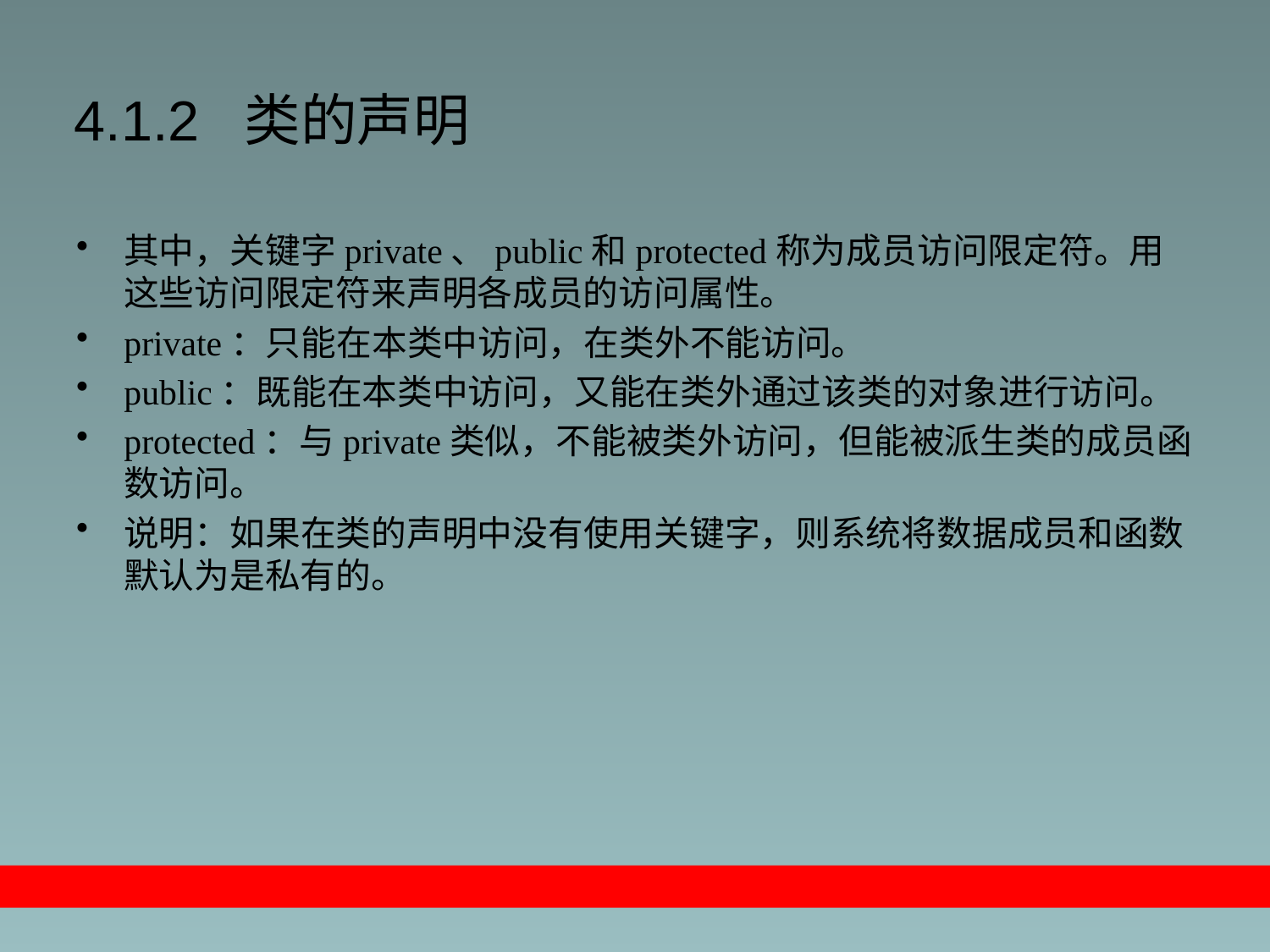

# 4.1.2  类的声明
其中，关键字private、public和protected称为成员访问限定符。用这些访问限定符来声明各成员的访问属性。
private：只能在本类中访问，在类外不能访问。
public：既能在本类中访问，又能在类外通过该类的对象进行访问。
protected：与private类似，不能被类外访问，但能被派生类的成员函数访问。
说明：如果在类的声明中没有使用关键字，则系统将数据成员和函数默认为是私有的。